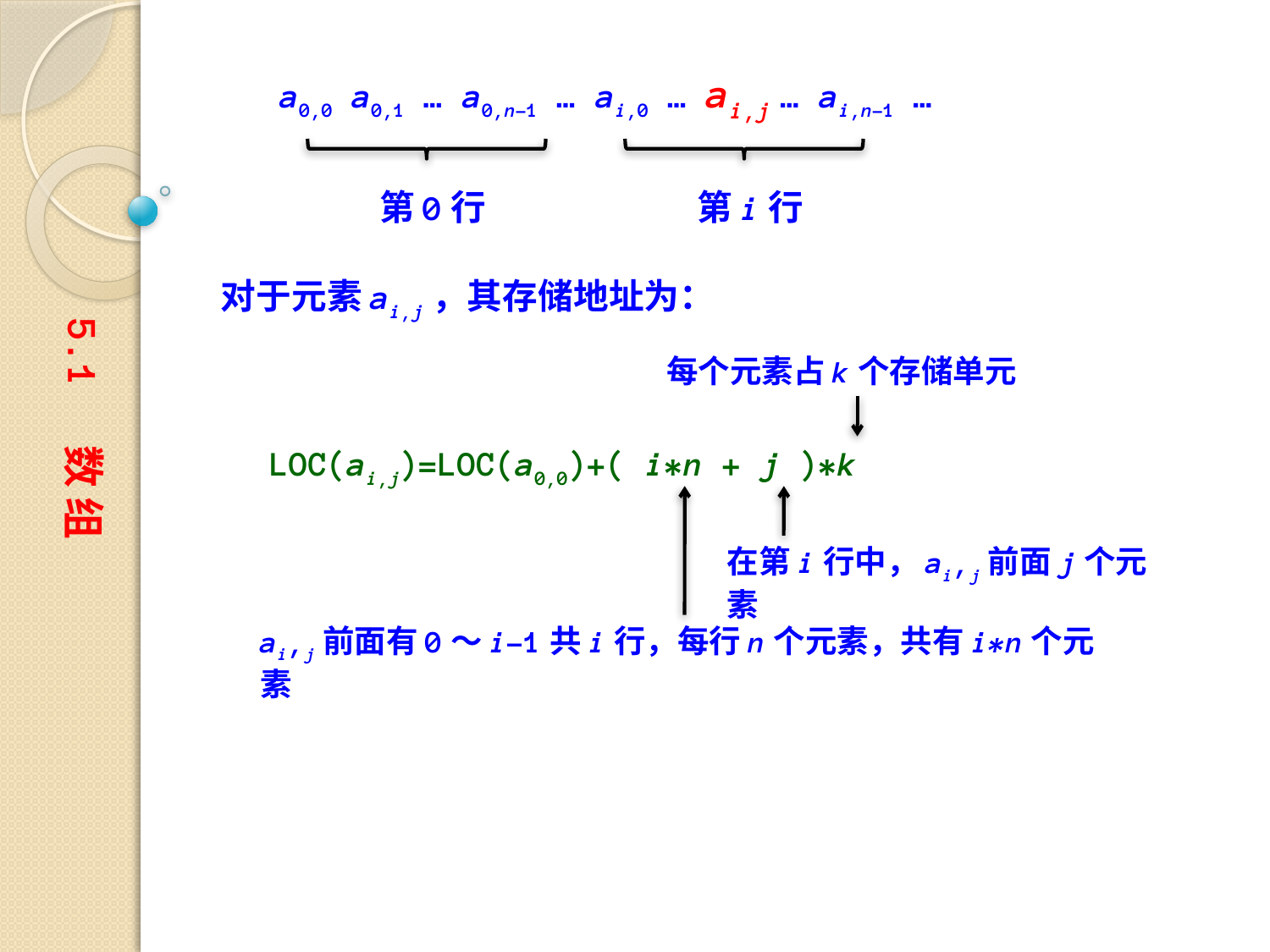

a0,0 a0,1 … a0,n-1 … ai,0 … ai,j … ai,n-1 …
第0行
第i行
对于元素ai,j，其存储地址为：
5.1  数 组
每个元素占k个存储单元

LOC(ai,j)=LOC(a0,0)+( i*n + j )*k

ai,j前面有0～i-1共i行，每行n个元素，共有i*n个元素
在第i行中，ai,j前面j个元素